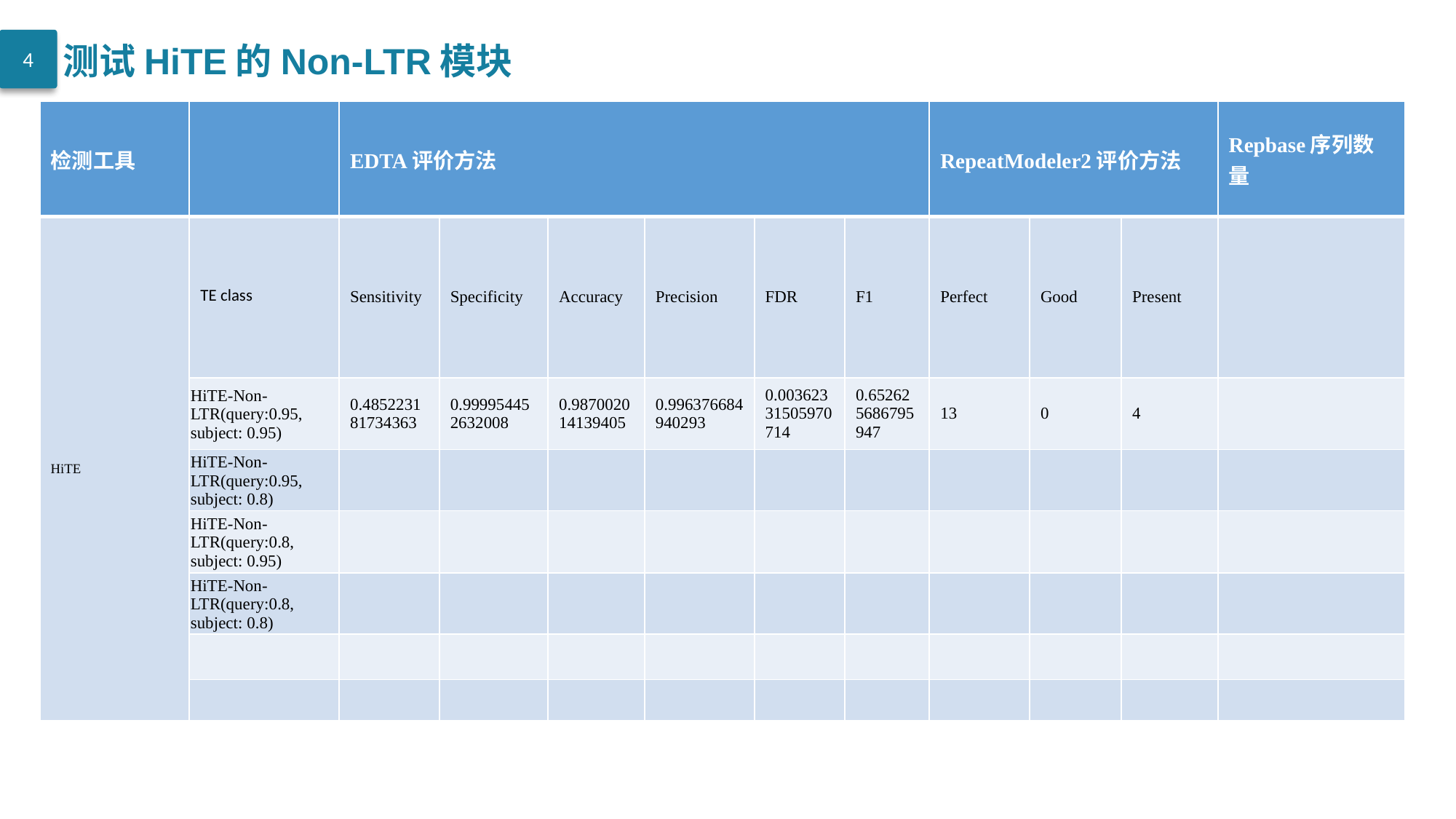

4
测试HiTE的Non-LTR模块
| 检测工具 |  | EDTA评价方法 |  |  |  |  |  | RepeatModeler2评价方法 |  |  | Repbase序列数量 |
| --- | --- | --- | --- | --- | --- | --- | --- | --- | --- | --- | --- |
| HiTE | TE class | Sensitivity | Specificity | Accuracy | Precision | FDR | F1 | Perfect | Good | Present |  |
|  | HiTE-Non-LTR(query:0.95, subject: 0.95) | 0.485223181734363 | 0.999954452632008 | 0.987002014139405 | 0.996376684940293 | 0.00362331505970714 | 0.652625686795947 | 13 | 0 | 4 |  |
|  | HiTE-Non-LTR(query:0.95, subject: 0.8) |  |  |  |  |  |  |  |  |  |  |
|  | HiTE-Non-LTR(query:0.8, subject: 0.95) |  |  |  |  |  |  |  |  |  |  |
|  | HiTE-Non-LTR(query:0.8, subject: 0.8) |  |  |  |  |  |  |  |  |  |  |
|  |  |  |  |  |  |  |  |  |  |  |  |
|  |  |  |  |  |  |  |  |  |  |  |  |